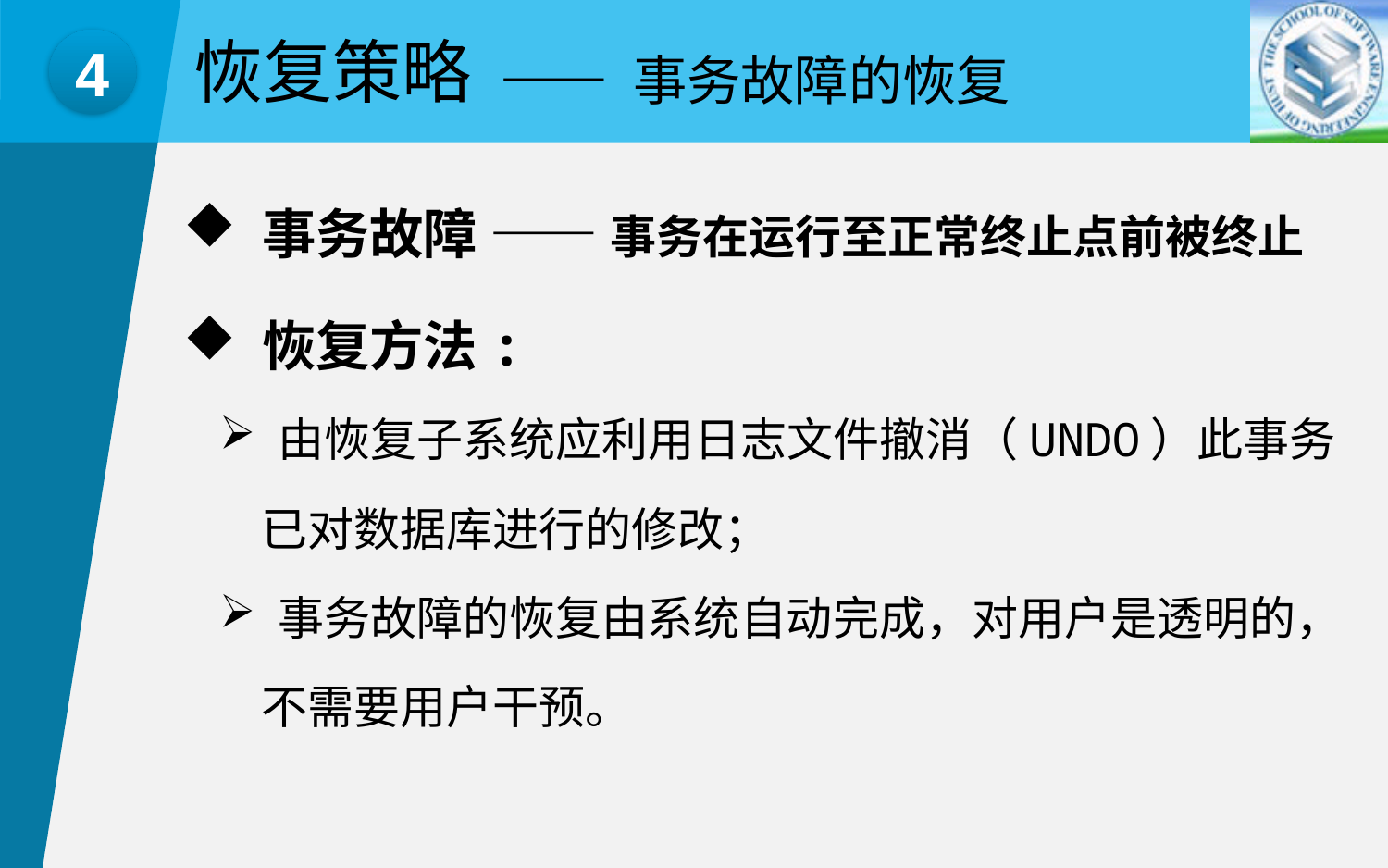

恢复策略
—— 事务故障的恢复
4
 事务故障 —— 事务在运行至正常终止点前被终止
 恢复方法:
 由恢复子系统应利用日志文件撤消（UNDO）此事务
   已对数据库进行的修改；
 事务故障的恢复由系统自动完成，对用户是透明的，
   不需要用户干预。